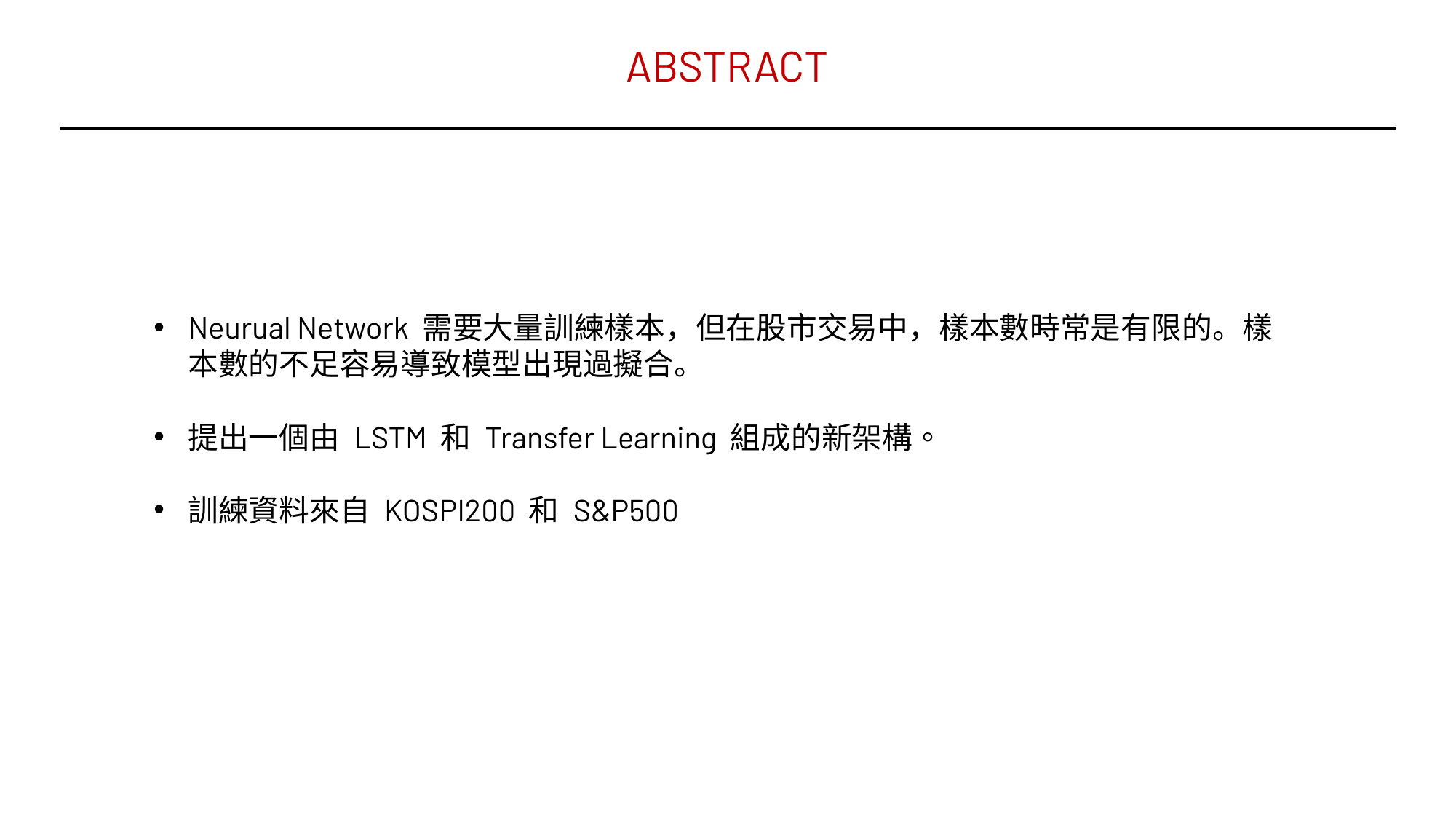

ABSTRACT
Neurual Network 需要大量訓練樣本，但在股市交易中，樣本數時常是有限的。樣本數的不足容易導致模型出現過擬合。

提出一個由 LSTM 和 Transfer Learning 組成的新架構。

訓練資料來自 KOSPI200 和 S&P500